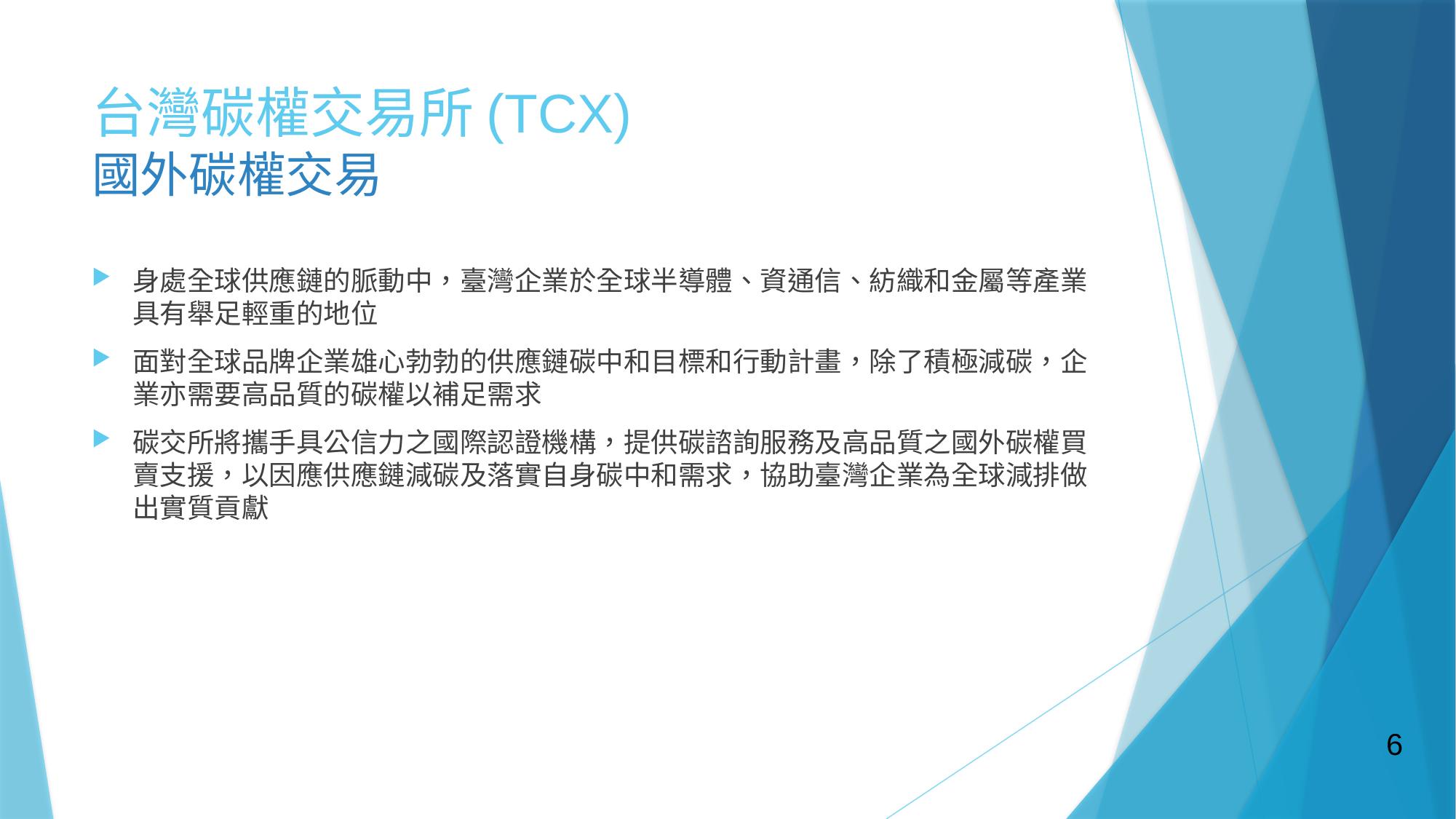

# 台灣碳權交易所(TCX) 國外碳權交易
身處全球供應鏈的脈動中，臺灣企業於全球半導體、資通信、紡織和金屬等產業具有舉足輕重的地位
面對全球品牌企業雄心勃勃的供應鏈碳中和目標和行動計畫，除了積極減碳，企業亦需要高品質的碳權以補足需求
碳交所將攜手具公信力之國際認證機構，提供碳諮詢服務及高品質之國外碳權買賣支援，以因應供應鏈減碳及落實自身碳中和需求，協助臺灣企業為全球減排做出實質貢獻
6